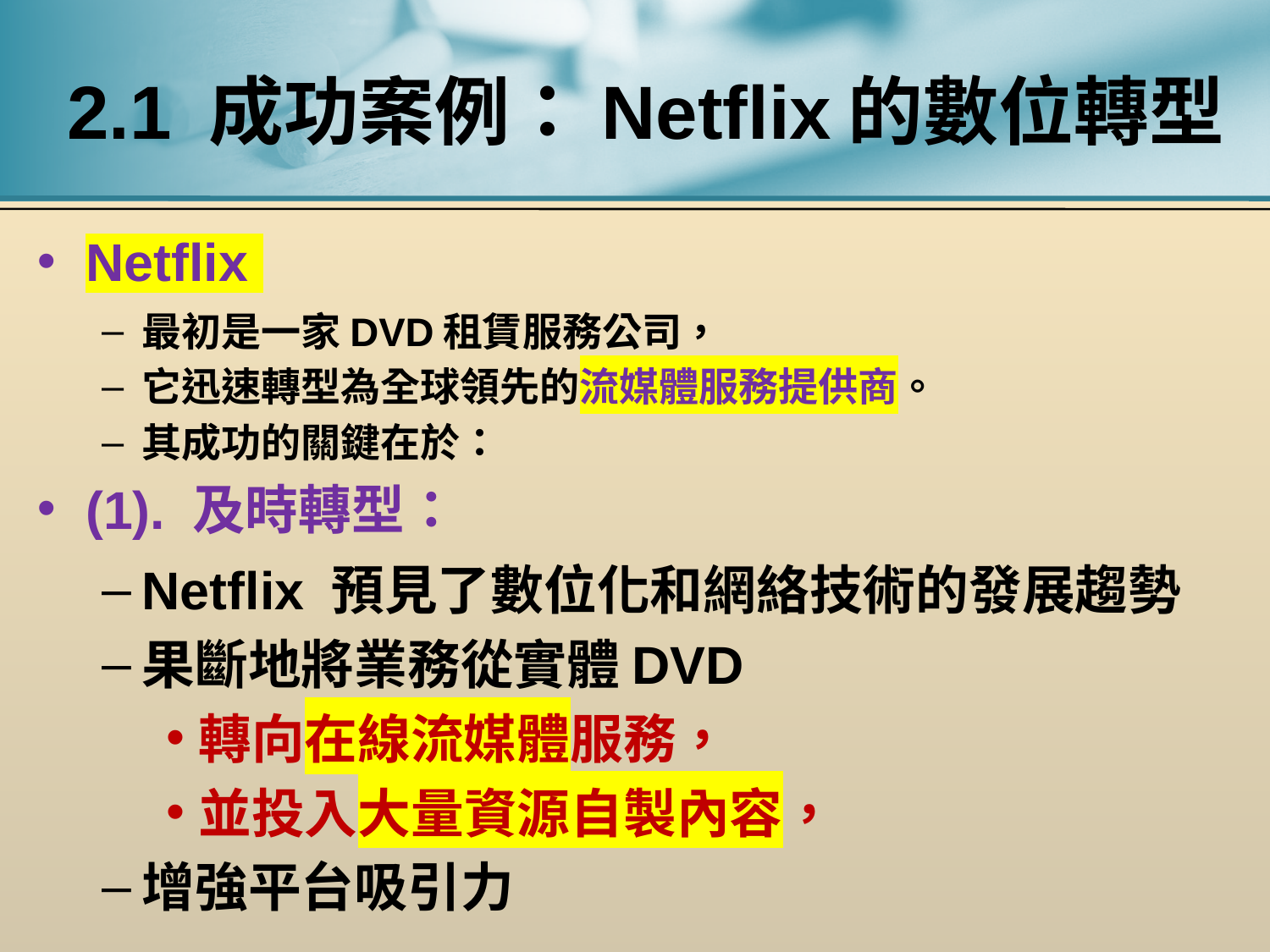

# 2.1 成功案例：Netflix的數位轉型
Netflix
最初是一家DVD租賃服務公司，
它迅速轉型為全球領先的流媒體服務提供商。
其成功的關鍵在於：
(1). 及時轉型：
Netflix 預見了數位化和網絡技術的發展趨勢
果斷地將業務從實體DVD
轉向在線流媒體服務，
並投入大量資源自製內容，
增強平台吸引力